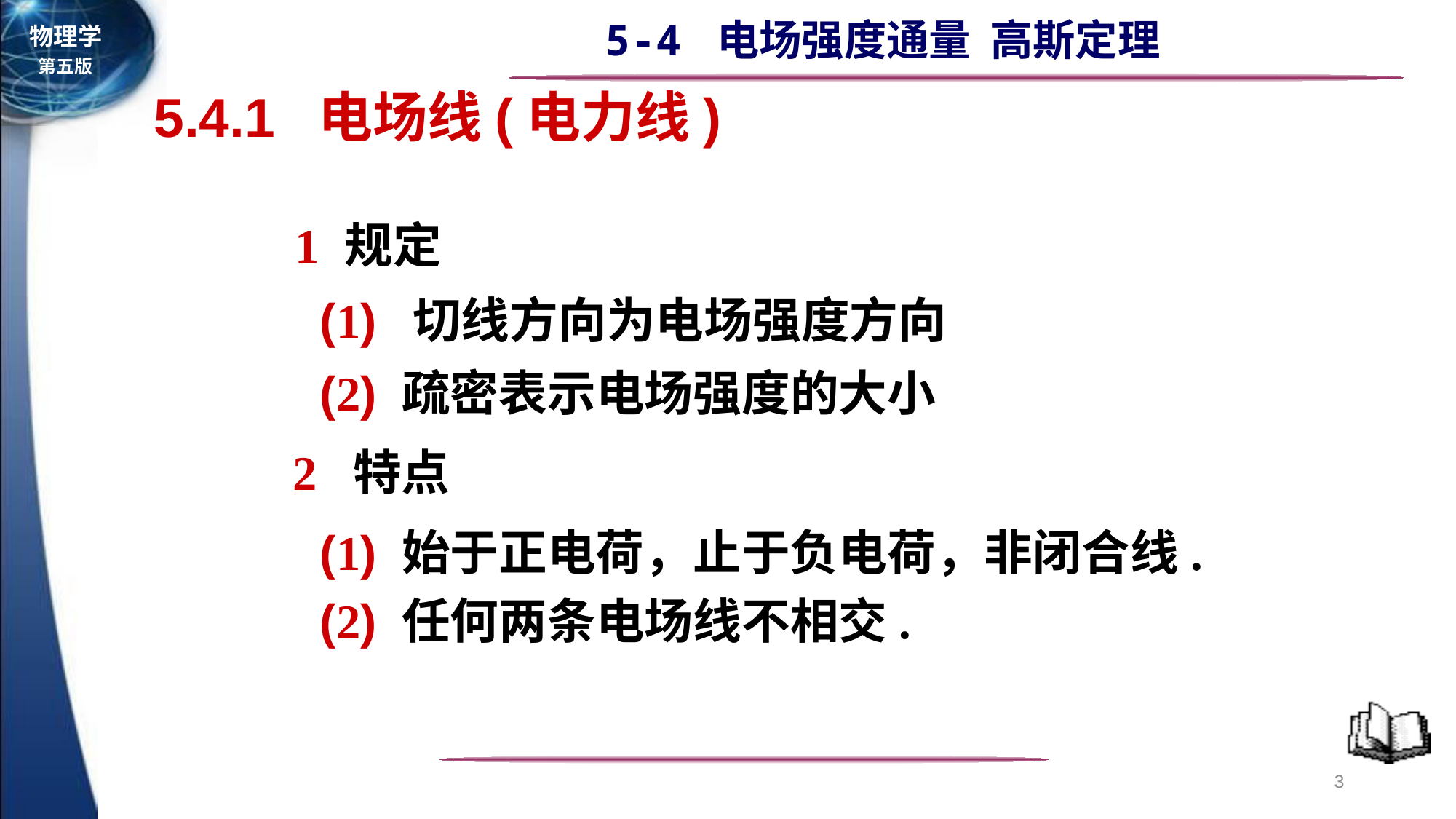

5.4.1  电场线(电力线)
1 规定
(1)  切线方向为电场强度方向
(2) 疏密表示电场强度的大小
2  特点
(1) 始于正电荷，止于负电荷，非闭合线.
(2) 任何两条电场线不相交.
3